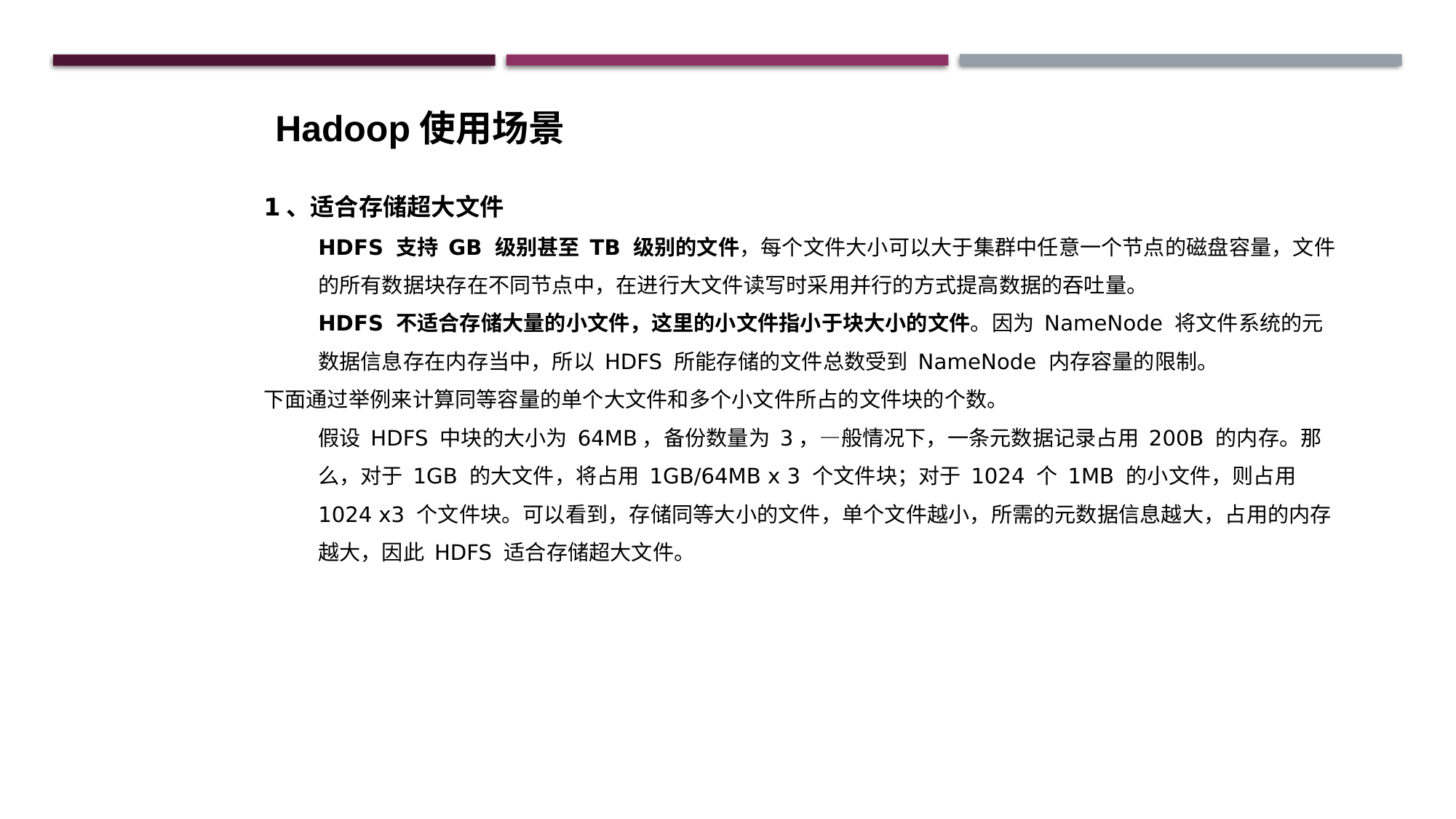

Hadoop使用场景
1、适合存储超大文件
HDFS 支持 GB 级别甚至 TB 级别的文件，每个文件大小可以大于集群中任意一个节点的磁盘容量，文件的所有数据块存在不同节点中，在进行大文件读写时采用并行的方式提高数据的吞吐量。
HDFS 不适合存储大量的小文件，这里的小文件指小于块大小的文件。因为 NameNode 将文件系统的元数据信息存在内存当中，所以 HDFS 所能存储的文件总数受到 NameNode 内存容量的限制。
下面通过举例来计算同等容量的单个大文件和多个小文件所占的文件块的个数。
假设 HDFS 中块的大小为 64MB，备份数量为 3，—般情况下，一条元数据记录占用 200B 的内存。那么，对于 1GB 的大文件，将占用 1GB/64MB x 3 个文件块；对于 1024 个 1MB 的小文件，则占用 1024 x3 个文件块。可以看到，存储同等大小的文件，单个文件越小，所需的元数据信息越大，占用的内存越大，因此 HDFS 适合存储超大文件。